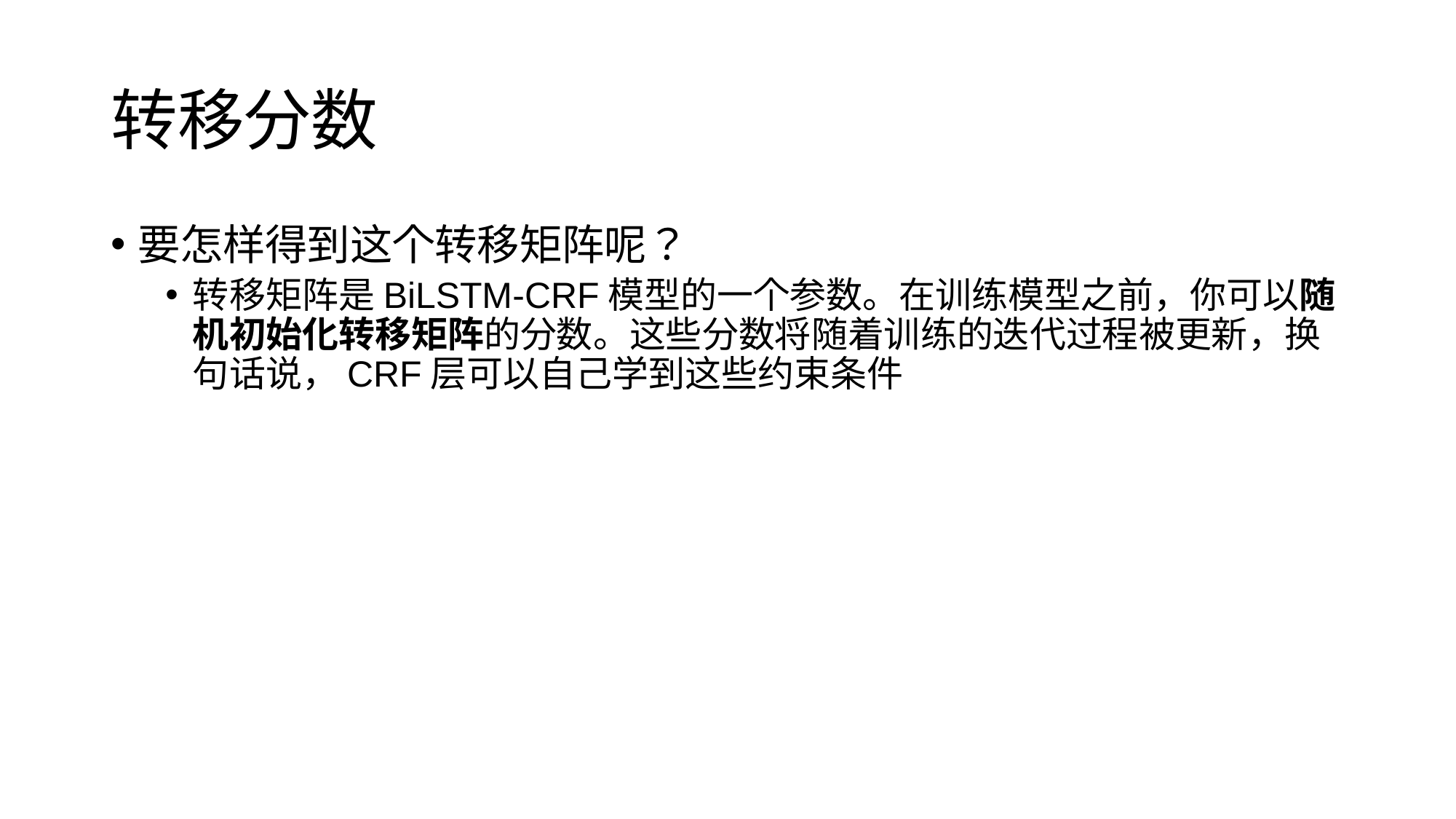

# 转移分数
要怎样得到这个转移矩阵呢？
转移矩阵是BiLSTM-CRF模型的一个参数。在训练模型之前，你可以随机初始化转移矩阵的分数。这些分数将随着训练的迭代过程被更新，换句话说，CRF层可以自己学到这些约束条件